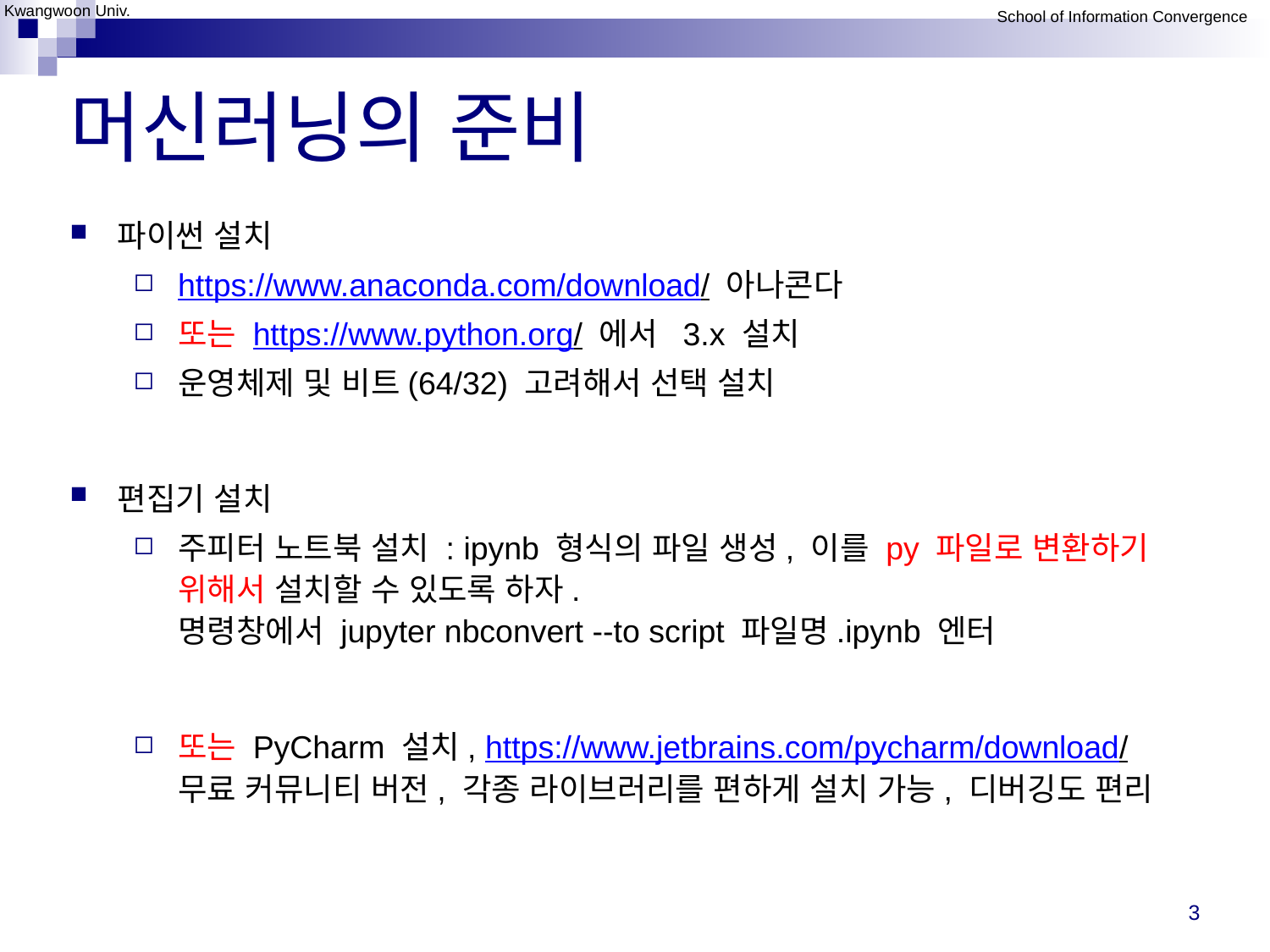

# 머신러닝의 준비
파이썬 설치
https://www.anaconda.com/download/ 아나콘다
또는 https://www.python.org/ 에서  3.x 설치
운영체제 및 비트(64/32) 고려해서 선택 설치

편집기 설치
주피터 노트북 설치 : ipynb 형식의 파일 생성, 이를 py 파일로 변환하기 위해서 설치할 수 있도록 하자.
명령창에서 jupyter nbconvert --to script 파일명.ipynb 엔터

또는 PyCharm 설치, https://www.jetbrains.com/pycharm/download/ 무료 커뮤니티 버전, 각종 라이브러리를 편하게 설치 가능, 디버깅도 편리
3